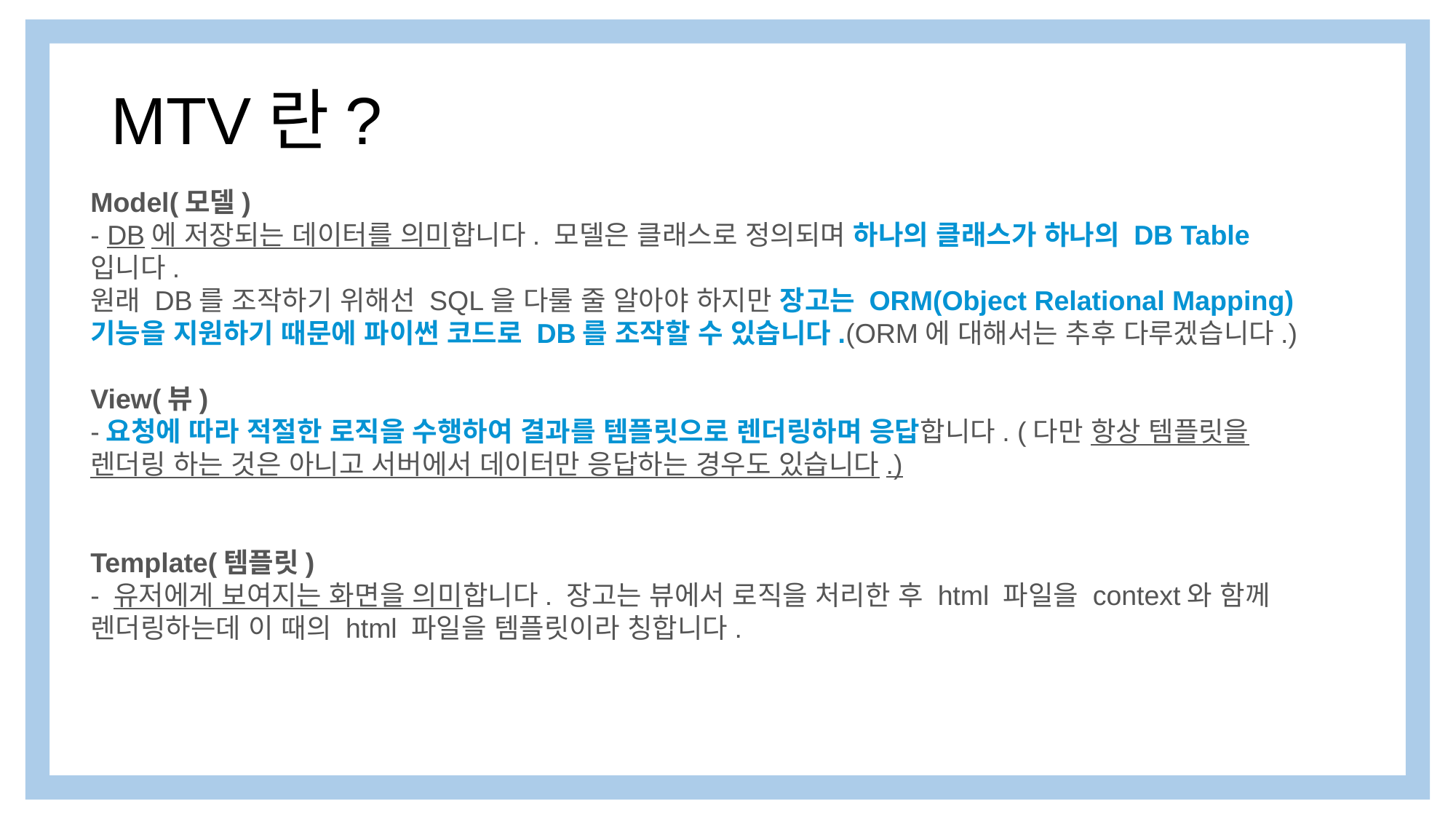

# MTV란?
Model(모델)
- DB에 저장되는 데이터를 의미합니다. 모델은 클래스로 정의되며 하나의 클래스가 하나의 DB Table입니다.
원래 DB를 조작하기 위해선 SQL을 다룰 줄 알아야 하지만 장고는 ORM(Object Relational Mapping)기능을 지원하기 때문에 파이썬 코드로 DB를 조작할 수 있습니다.(ORM에 대해서는 추후 다루겠습니다.)
​
View(뷰)
-요청에 따라 적절한 로직을 수행하여 결과를 템플릿으로 렌더링하며 응답합니다. (다만 항상 템플릿을 렌더링 하는 것은 아니고 서버에서 데이터만 응답하는 경우도 있습니다.)

Template(템플릿)
- 유저에게 보여지는 화면을 의미합니다. 장고는 뷰에서 로직을 처리한 후 html 파일을 context와 함께 렌더링하는데 이 때의 html 파일을 템플릿이라 칭합니다.
​